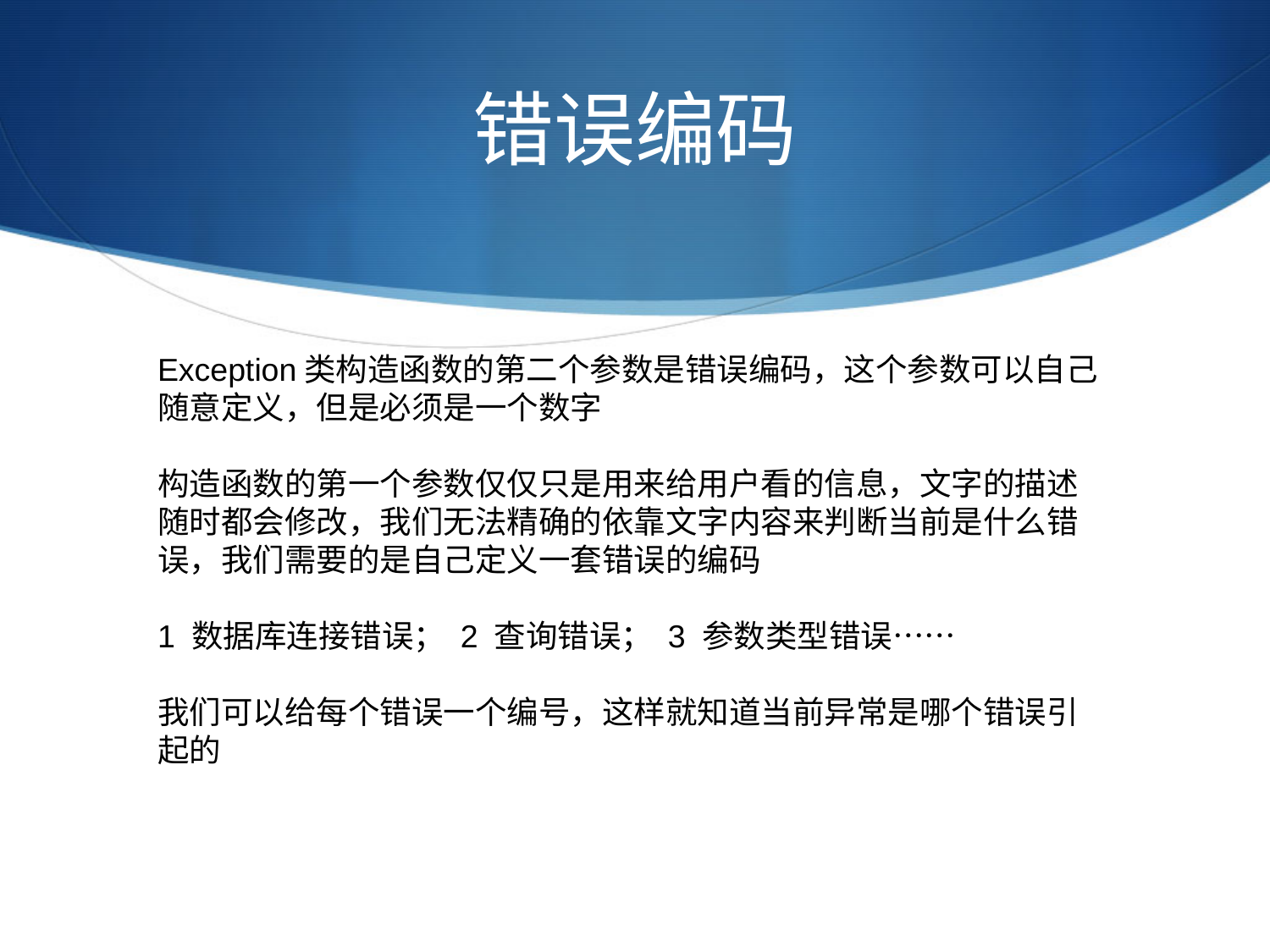

# 错误编码
Exception类构造函数的第二个参数是错误编码，这个参数可以自己随意定义，但是必须是一个数字

构造函数的第一个参数仅仅只是用来给用户看的信息，文字的描述随时都会修改，我们无法精确的依靠文字内容来判断当前是什么错误，我们需要的是自己定义一套错误的编码

1 数据库连接错误； 2 查询错误； 3 参数类型错误……

我们可以给每个错误一个编号，这样就知道当前异常是哪个错误引起的